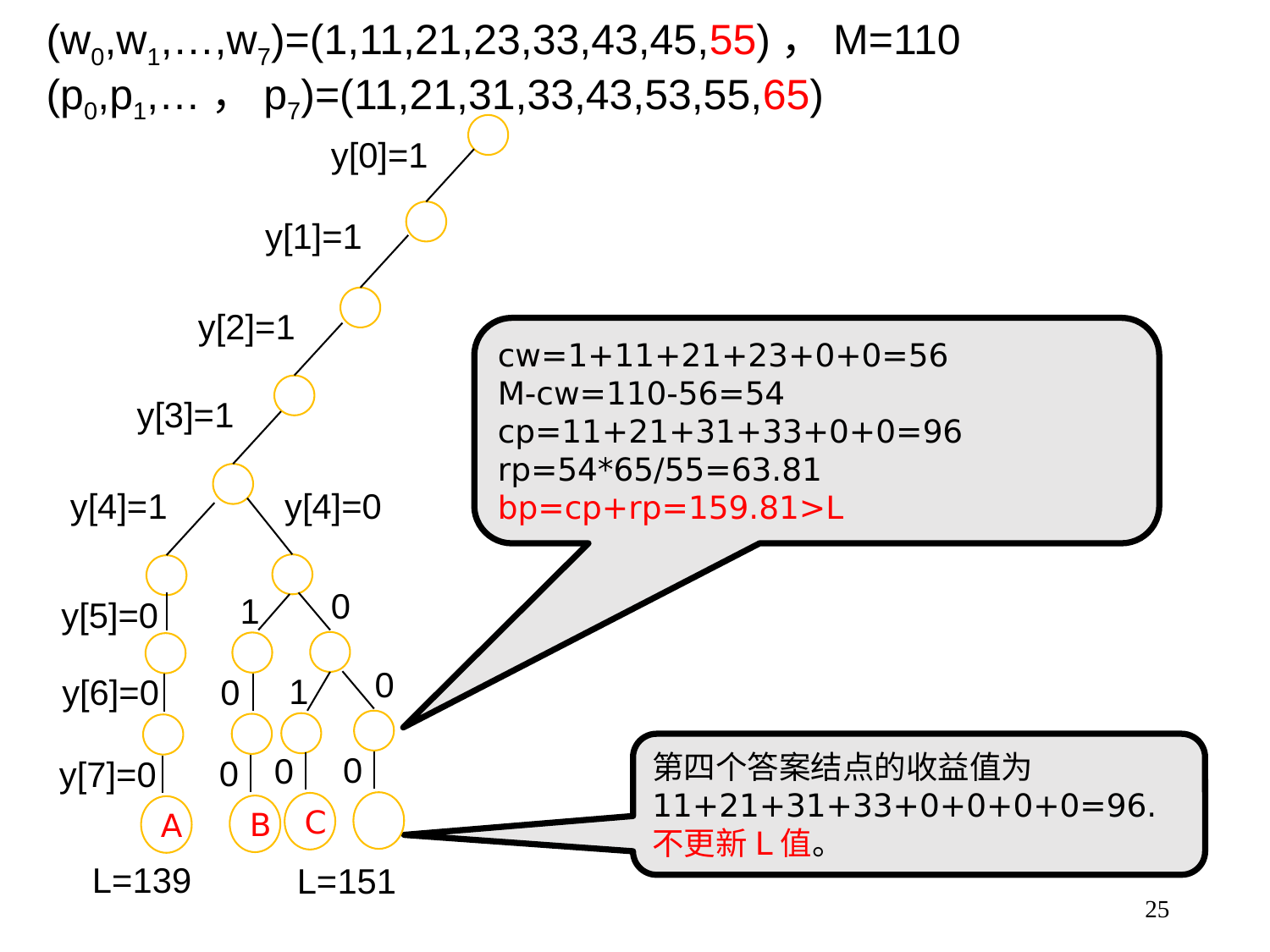

(w0,w1,…,w7)=(1,11,21,23,33,43,45,55)，M=110
(p0,p1,…，p7)=(11,21,31,33,43,53,55,65)

y[0]=1

y[1]=1

y[2]=1

cw=1+11+21+23+0+0=56
M-cw=110-56=54
cp=11+21+31+33+0+0=96
rp=54*65/55=63.81
bp=cp+rp=159.81>L
y[3]=1

y[4]=0
y[4]=1

0

1
y[5]=0

0

1
0
y[6]=0

第四个答案结点的收益值为11+21+31+33+0+0+0+0=96.不更新L值。
0
0
0
y[7]=0

C
B
A
L=139
L=151
25